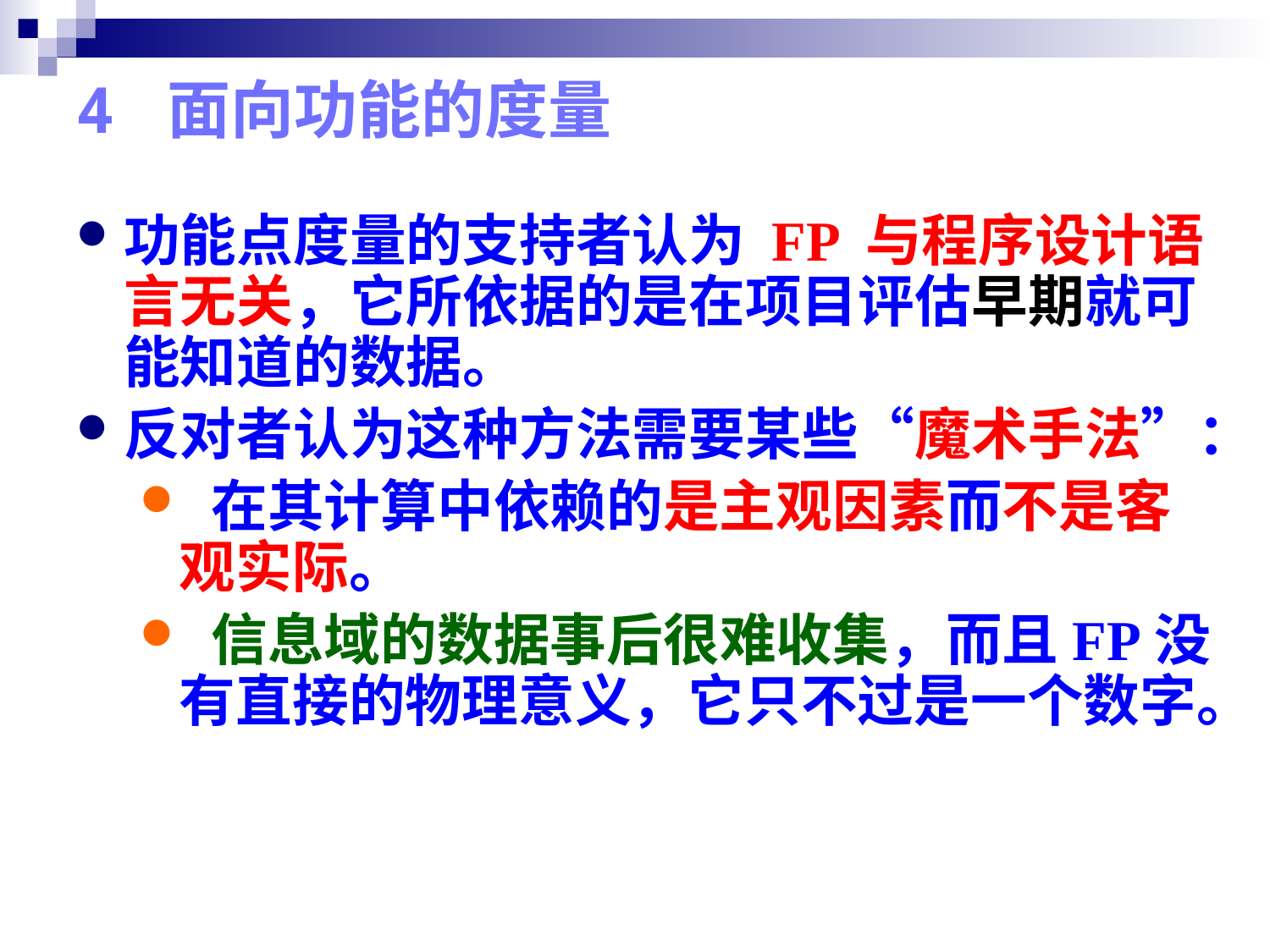

# 4 面向功能的度量
功能点度量的支持者认为 FP 与程序设计语言无关，它所依据的是在项目评估早期就可能知道的数据。
反对者认为这种方法需要某些“魔术手法”：
 在其计算中依赖的是主观因素而不是客观实际。
 信息域的数据事后很难收集，而且FP没有直接的物理意义，它只不过是一个数字。

19